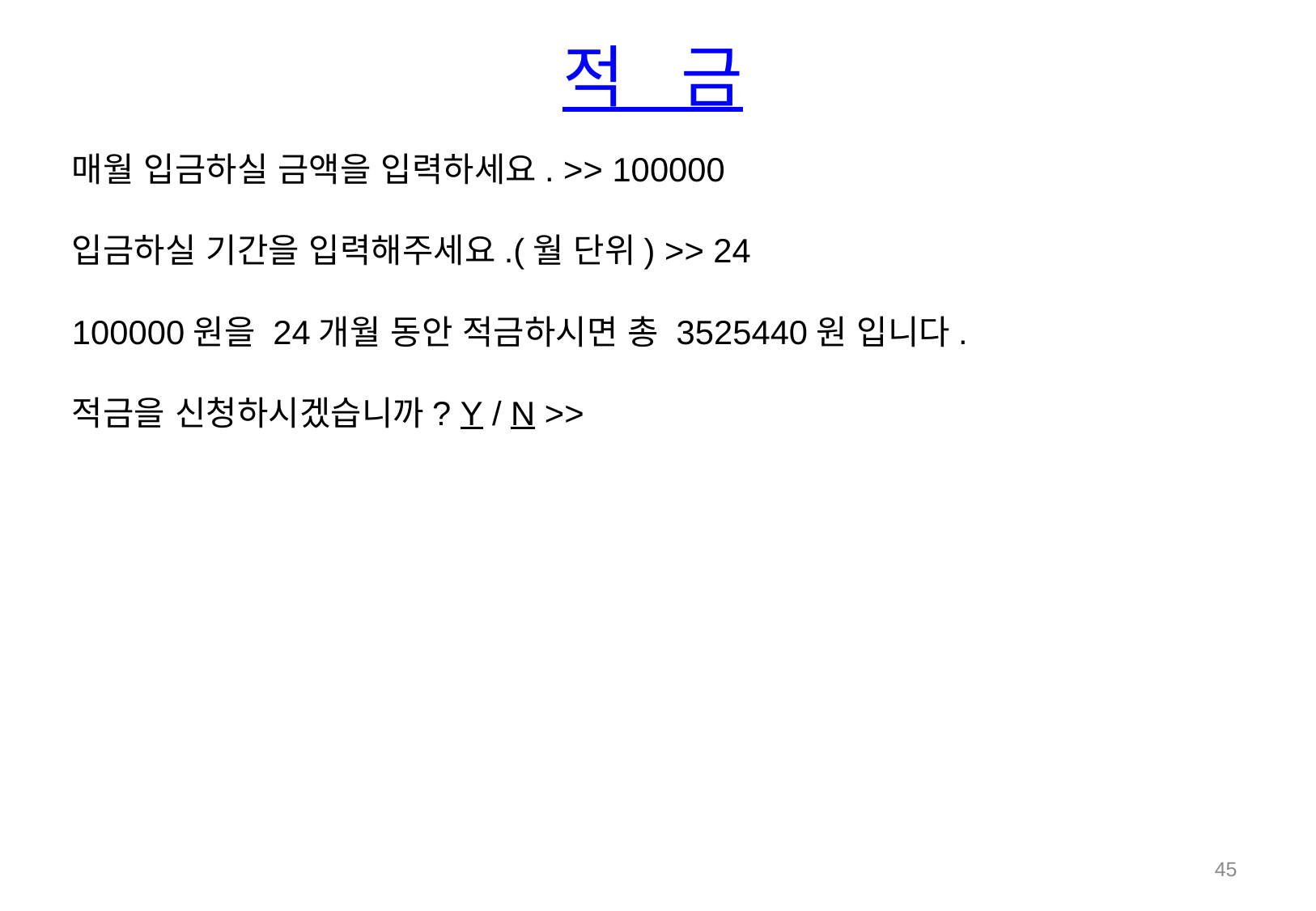

적   금
매월 입금하실 금액을 입력하세요. >> 100000

입금하실 기간을 입력해주세요.(월 단위) >> 24

100000원을 24개월 동안 적금하시면 총 3525440원 입니다.

적금을 신청하시겠습니까? Y / N >>

45